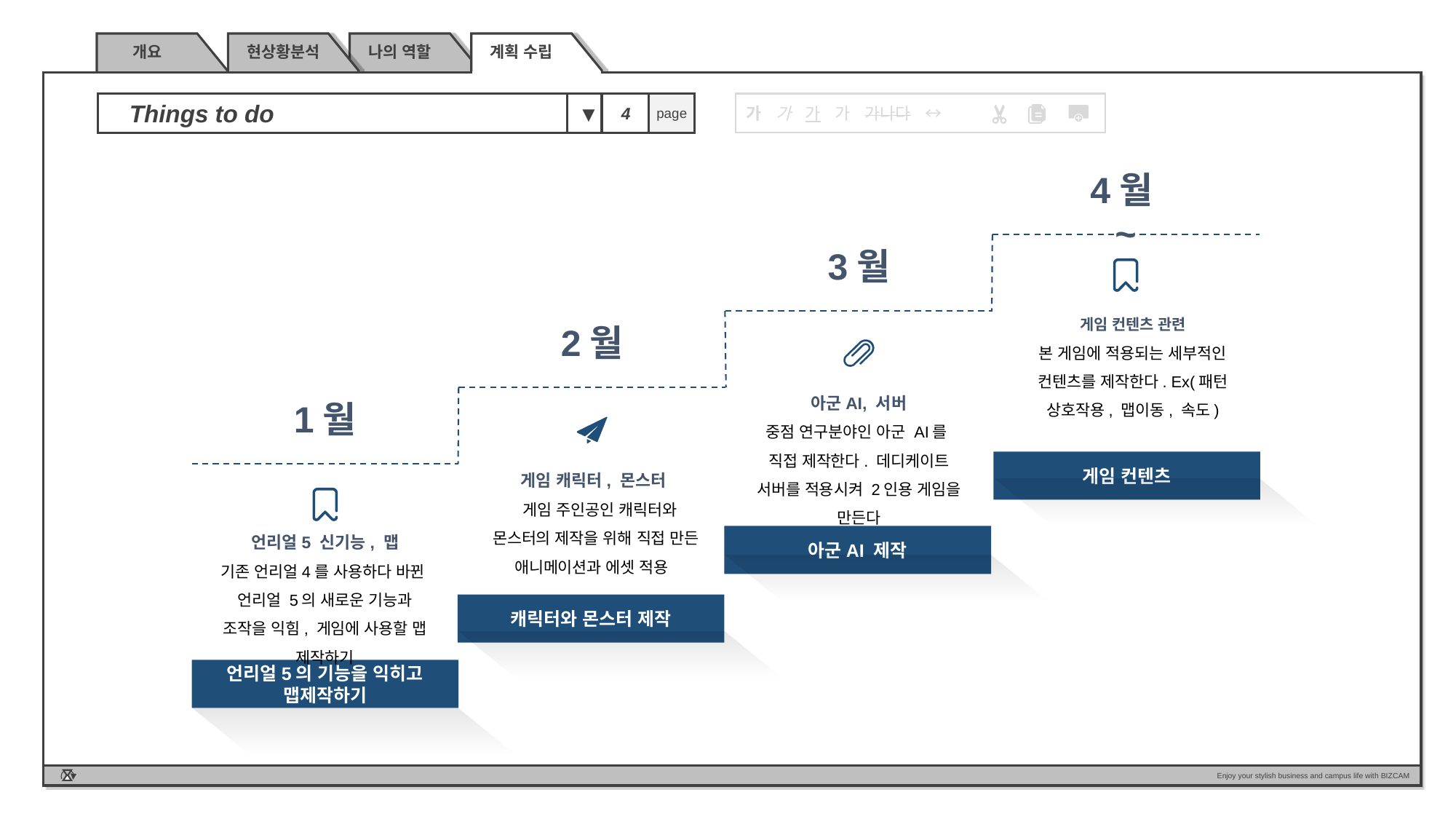

개요
 현상황분석
 나의 역할
 계획 수립

Things to do
▼
4
page
가   가   가   가   가나다   ↔

4월~
3월

게임 컨텐츠 관련
본 게임에 적용되는 세부적인 컨텐츠를 제작한다. Ex(패턴 상호작용, 맵이동, 속도)
2월

아군AI, 서버
중점 연구분야인 아군 AI를 직접 제작한다. 데디케이트 서버를 적용시켜 2인용 게임을 만든다
1월

게임 컨텐츠
게임 캐릭터, 몬스터
 게임 주인공인 캐릭터와 몬스터의 제작을 위해 직접 만든 애니메이션과 에셋 적용

언리얼5 신기능, 맵
기존 언리얼4를 사용하다 바뀐 언리얼 5의 새로운 기능과 조작을 익힘, 게임에 사용할 맵 제작하기
아군AI 제작

캐릭터와 몬스터 제작

언리얼5의 기능을 익히고 맵제작하기

Enjoy your stylish business and campus life with BIZCAM